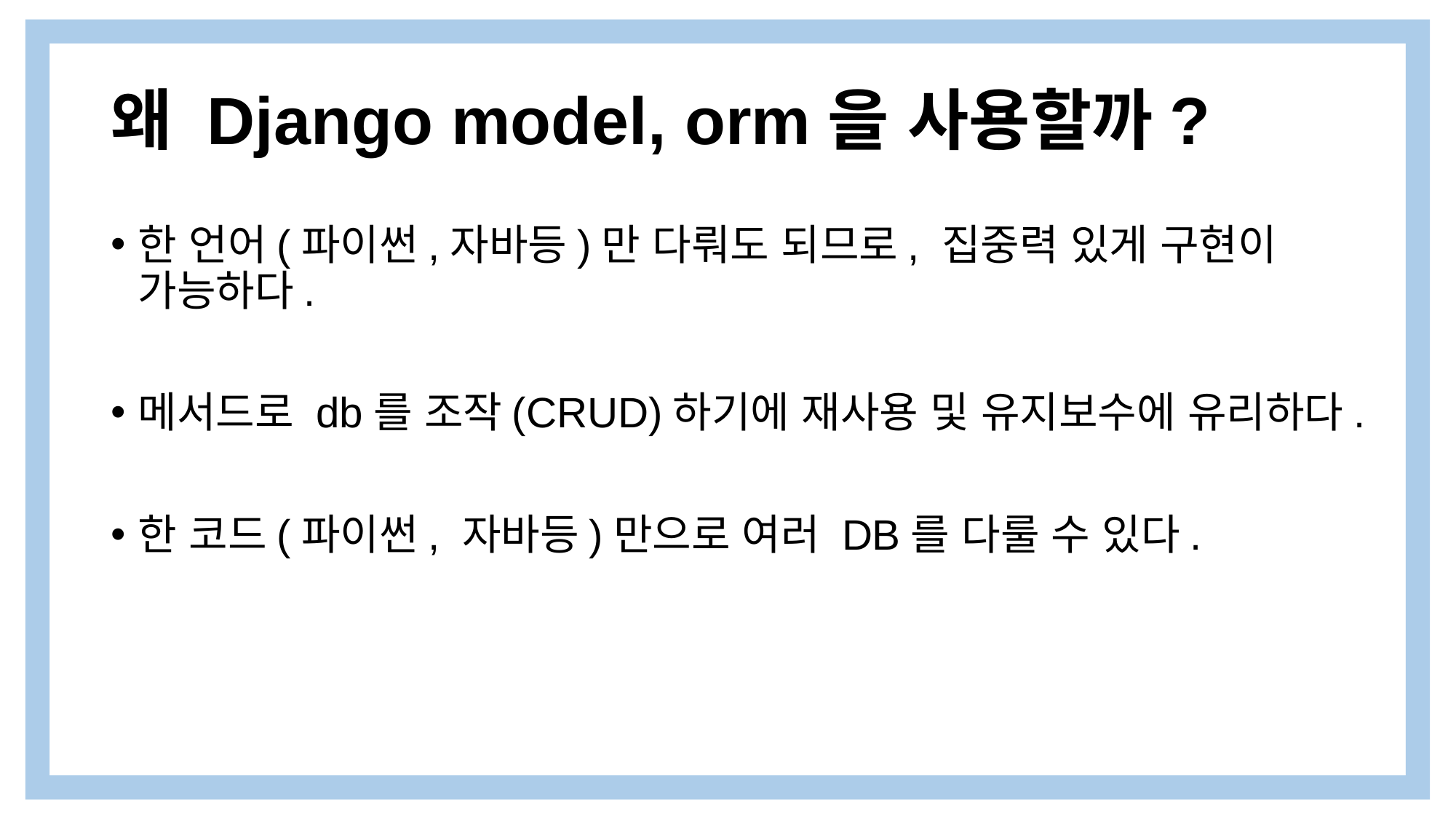

# 왜 Django model, orm을 사용할까?
한 언어(파이썬,자바등)만 다뤄도 되므로, 집중력 있게 구현이 가능하다.

메서드로 db를 조작(CRUD)하기에 재사용 및 유지보수에 유리하다.

한 코드(파이썬, 자바등)만으로 여러 DB를 다룰 수 있다.